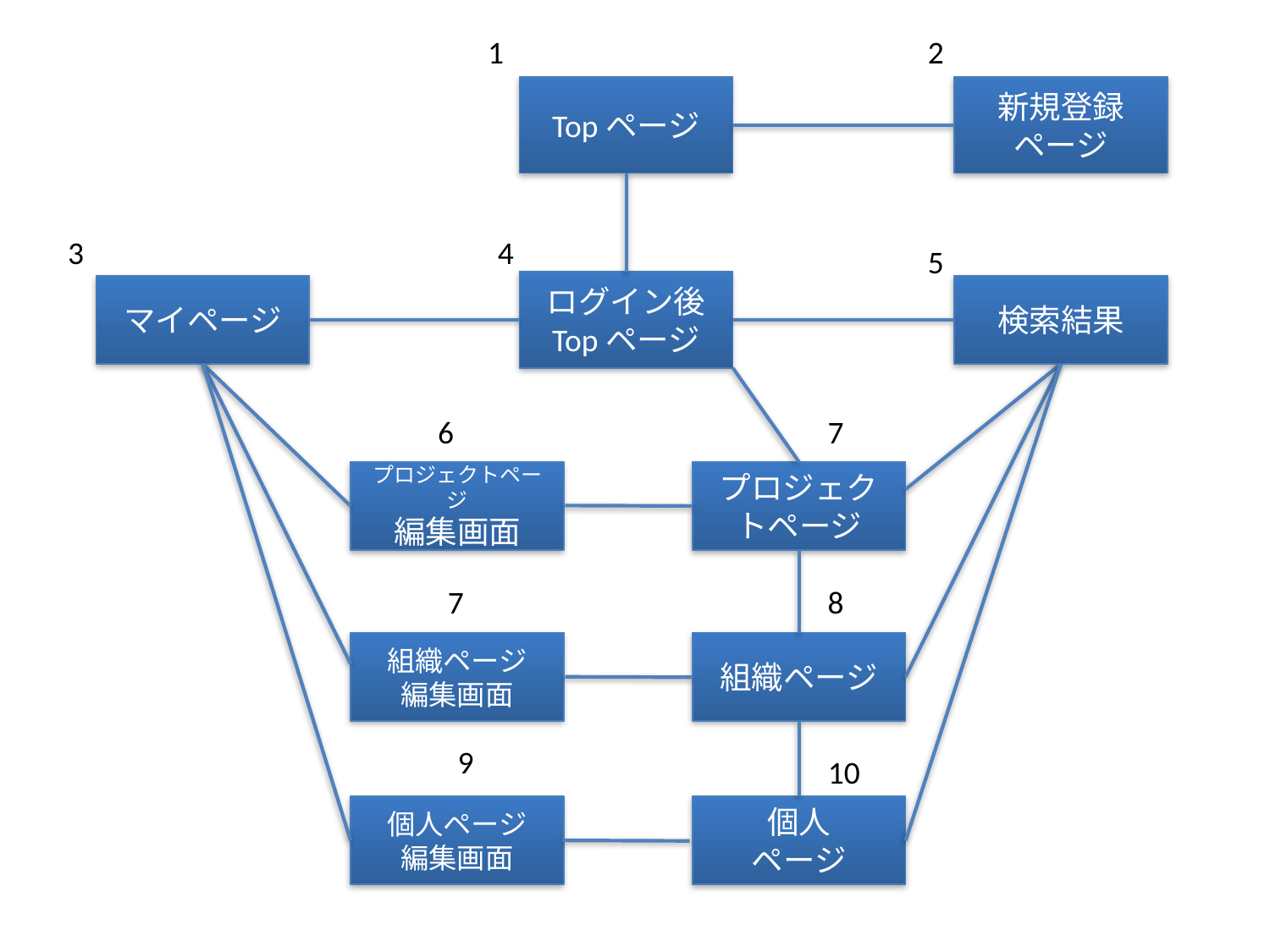

1
2
Topページ
新規登録
ページ
3
4
5
ログイン後
Topページ
マイページ
検索結果
6
7
プロジェクトページ
編集画面
プロジェクトページ
7
8

組織ページ
編集画面

組織ページ
9
10
個人ページ
編集画面
個人
ページ